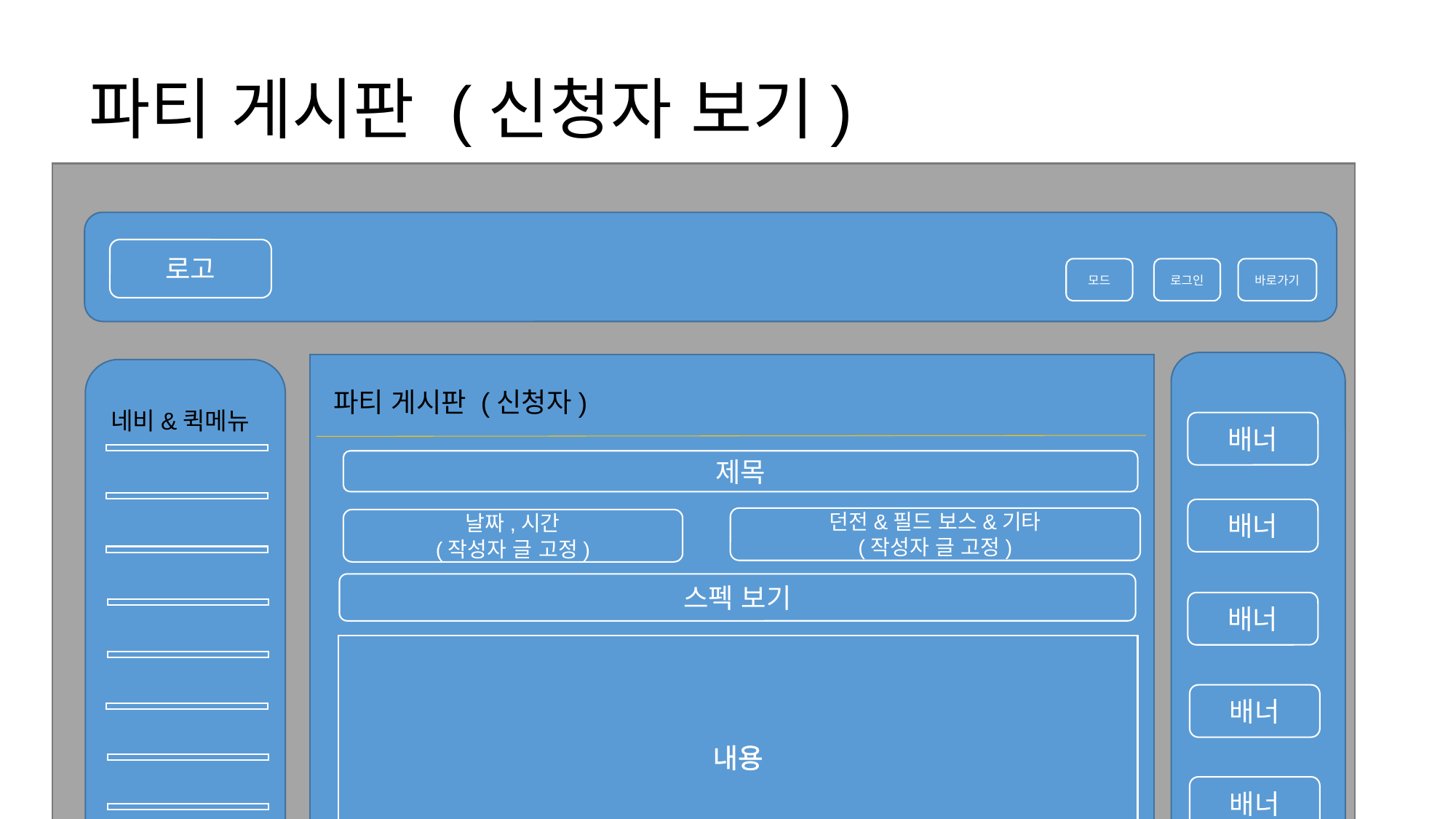

# 파티 게시판 (신청자 보기)

로고
모드
로그인
바로가기

파티 게시판 (신청자)
네비&퀵메뉴
배너

제목

배너
던전&필드 보스&기타
(작성자 글 고정)
날짜,시간
(작성자 글 고정)

스펙 보기
배너

내용

배너

배너

배너

거절
수락&채팅

배너

목록
푸터